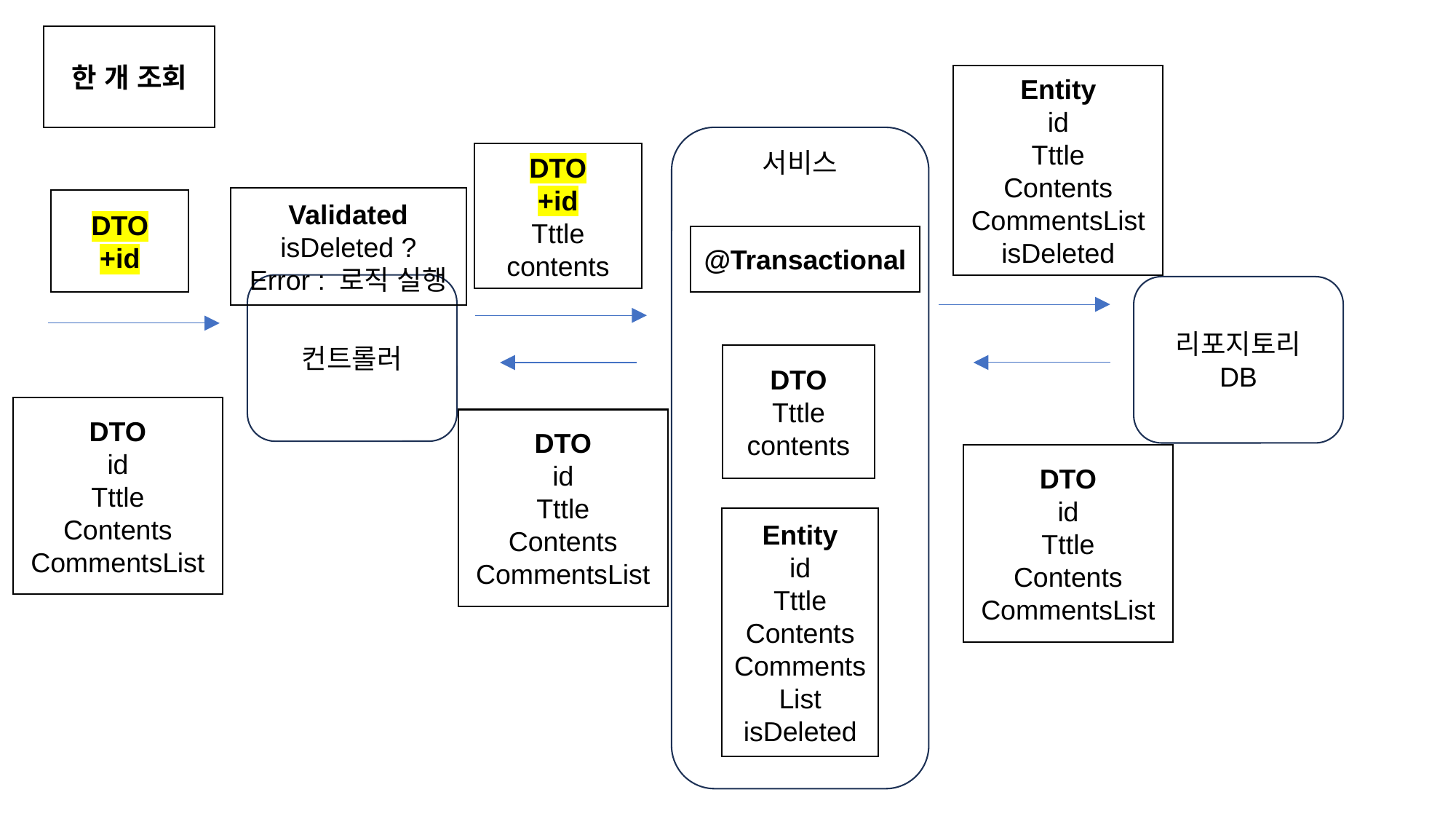

한 개 조회
Entity
id
Tttle
Contents
CommentsList
isDeleted
서비스
DTO
+id
Tttle
contents
Validated
isDeleted ? Error : 로직 실행
DTO
+id
@Transactional
컨트롤러
리포지토리
DB
DTO
Tttle
contents
DTO
id
Tttle
Contents
CommentsList
DTO
id
Tttle
Contents
CommentsList
DTO
id
Tttle
Contents
CommentsList
Entity
id
Tttle
Contents
CommentsList
isDeleted